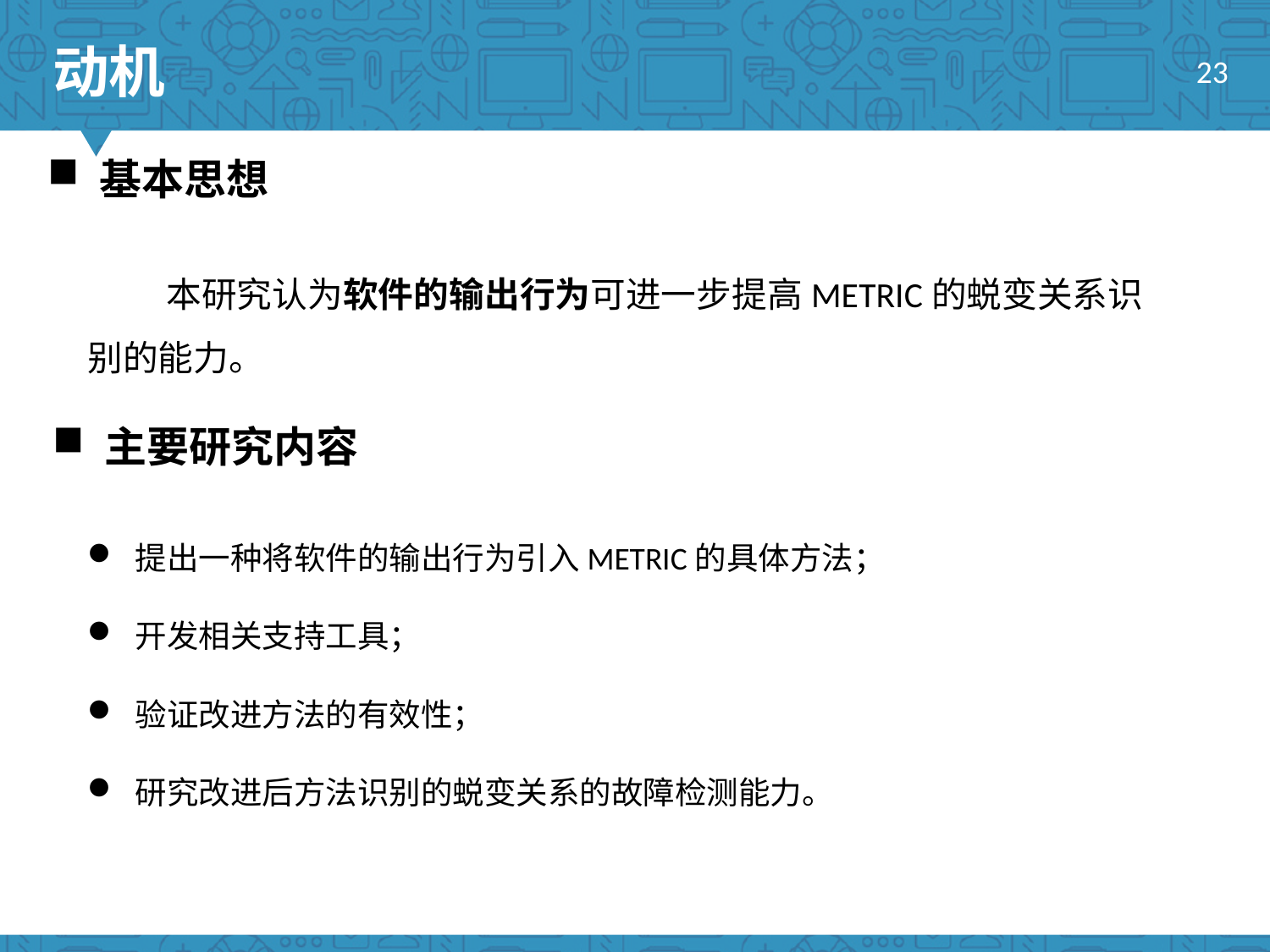

动机
23
 基本思想
         本研究认为软件的输出行为可进一步提高METRIC的蜕变关系识别的能力。
 主要研究内容
提出一种将软件的输出行为引入METRIC的具体方法；
开发相关支持工具；
验证改进方法的有效性；
研究改进后方法识别的蜕变关系的故障检测能力。